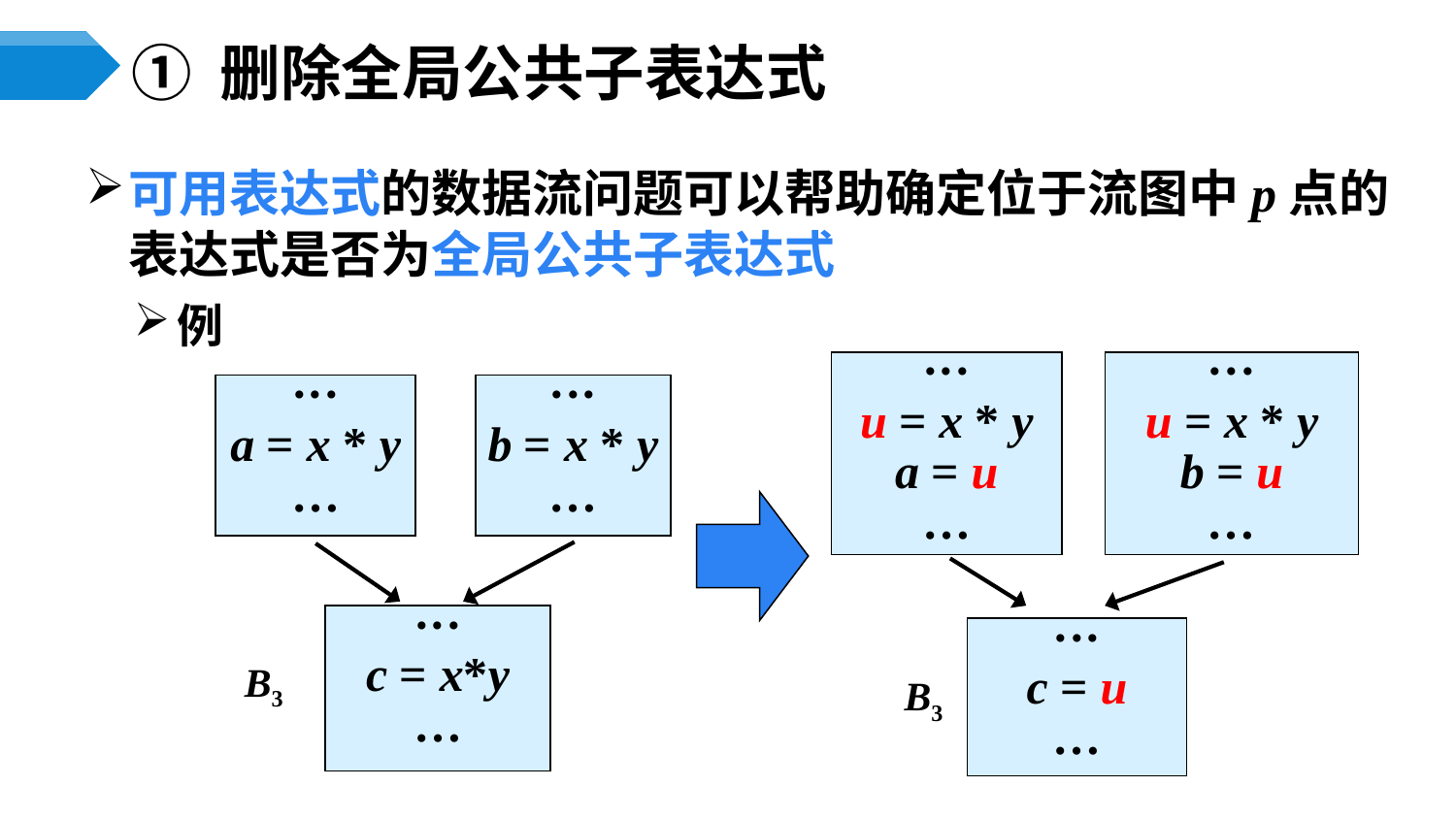

# ① 删除全局公共子表达式
可用表达式的数据流问题可以帮助确定位于流图中p点的 表达式是否为全局公共子表达式
例
···
u = x * y
a = u
…
···
u = x * y
b = u
…

···
c = u
…
···
a = x * y
…
···
b = x * y
…

···
c = x*y
…
B3
B3